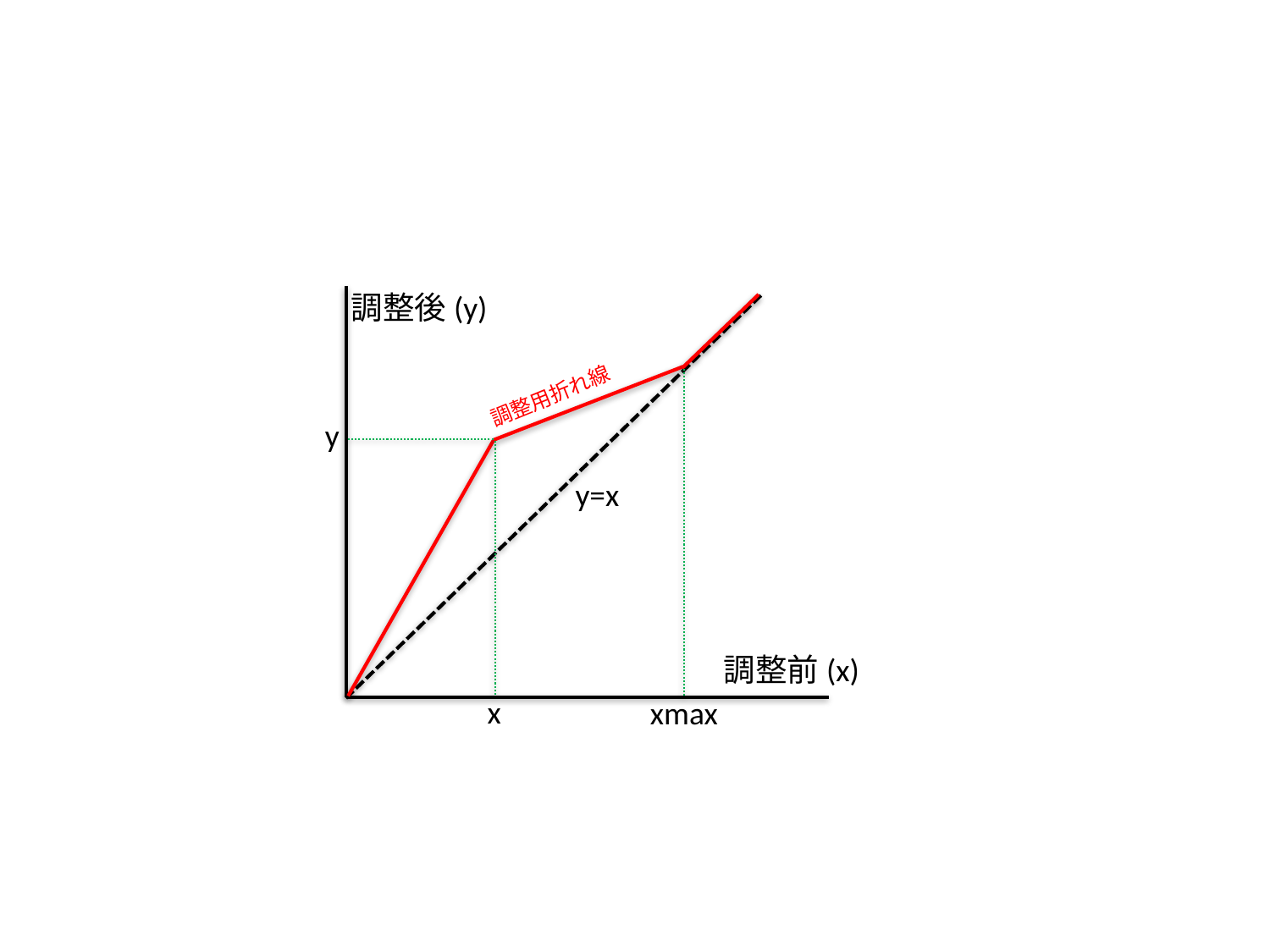

調整後(y)
調整用折れ線
y
y=x
調整前(x)
x
xmax